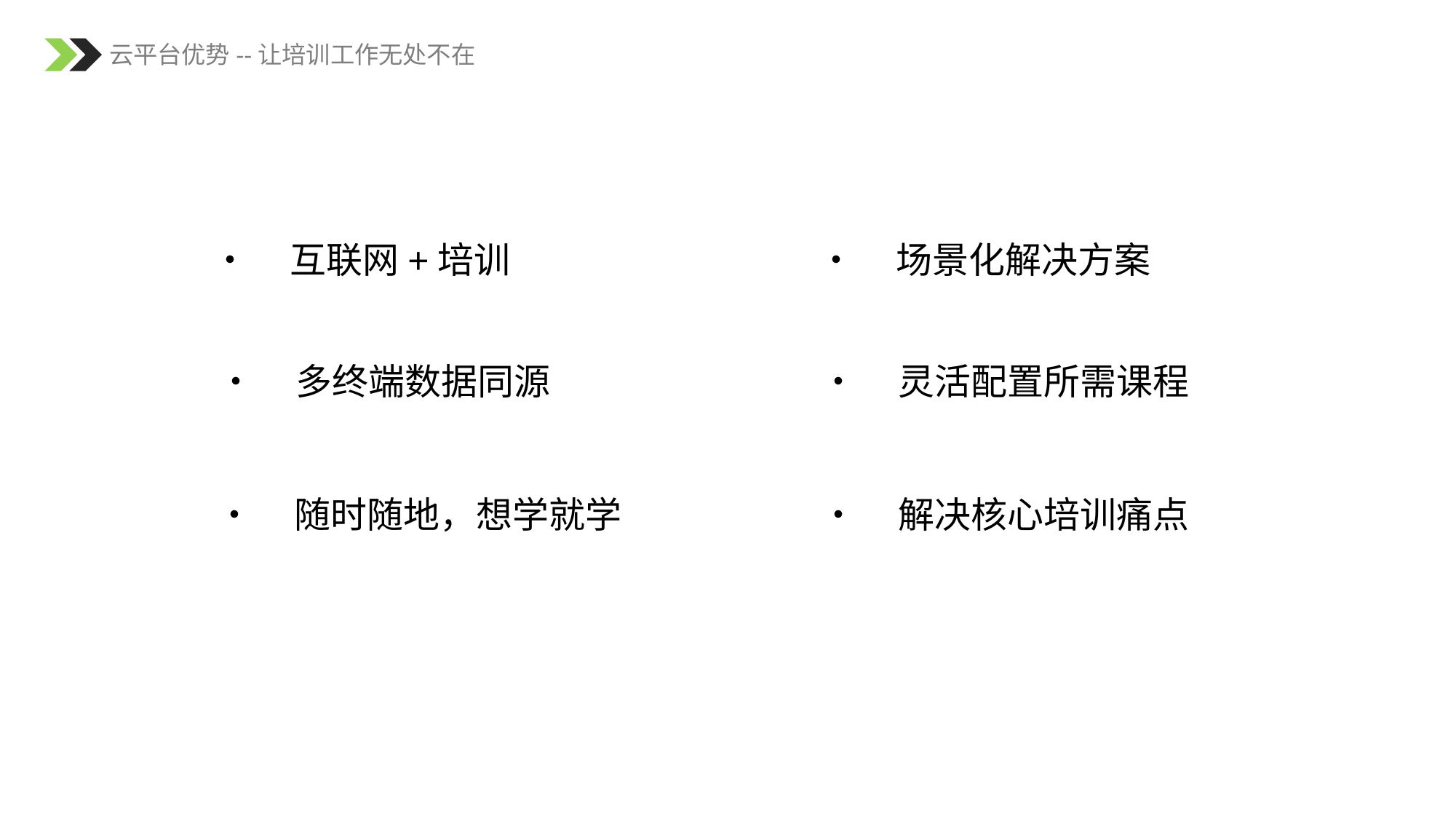

云平台优势--让培训工作无处不在

•    互联网+培训
•    场景化解决方案
•    多终端数据同源
•    灵活配置所需课程
•    随时随地，想学就学
•    解决核心培训痛点